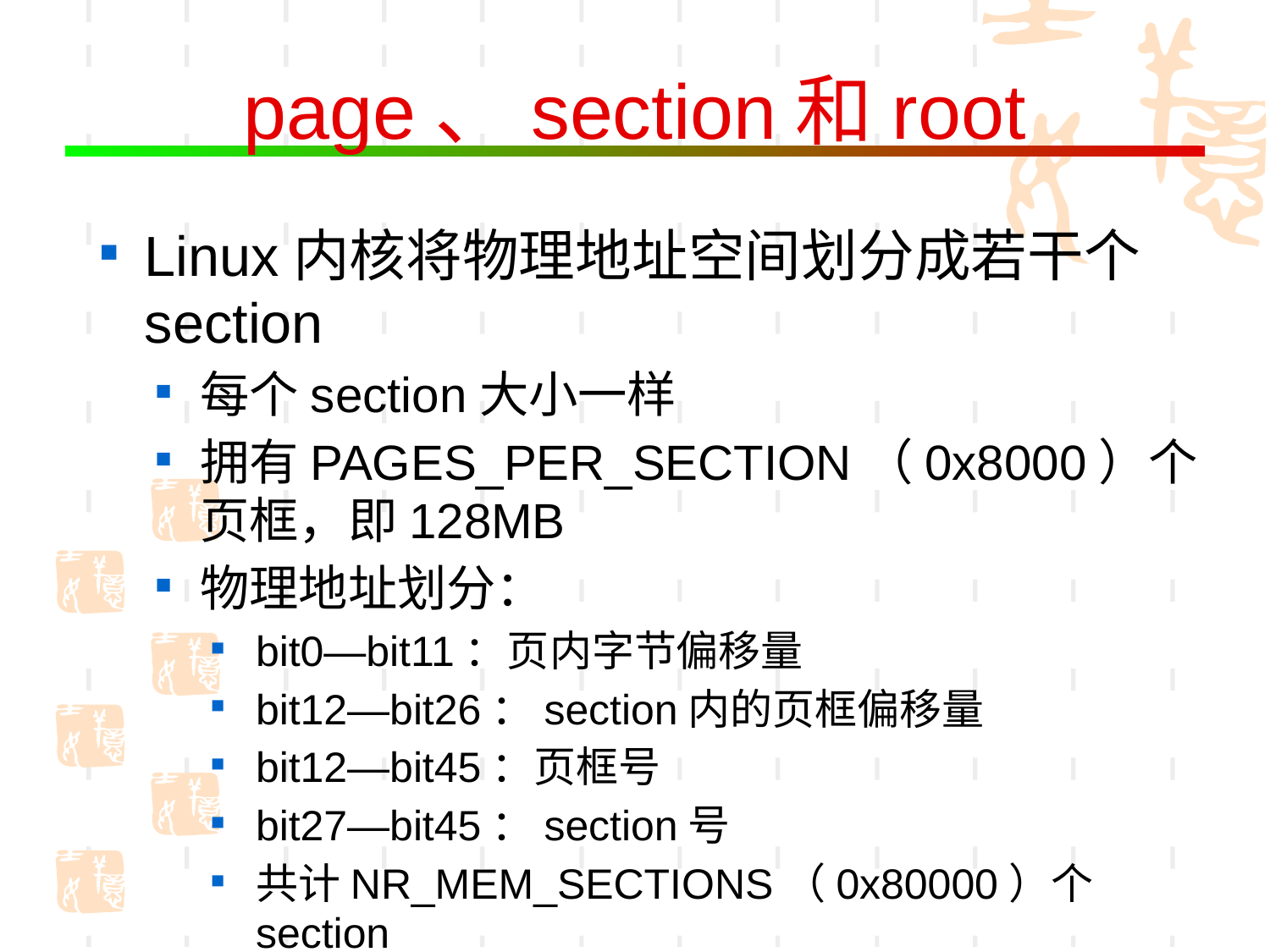

# page、section和root
Linux内核将物理地址空间划分成若干个section
每个section大小一样
拥有PAGES_PER_SECTION（0x8000）个页框，即128MB
物理地址划分：
bit0—bit11：页内字节偏移量
bit12—bit26：section内的页框偏移量
bit12—bit45：页框号
bit27—bit45：section号
共计NR_MEM_SECTIONS（0x80000）个section